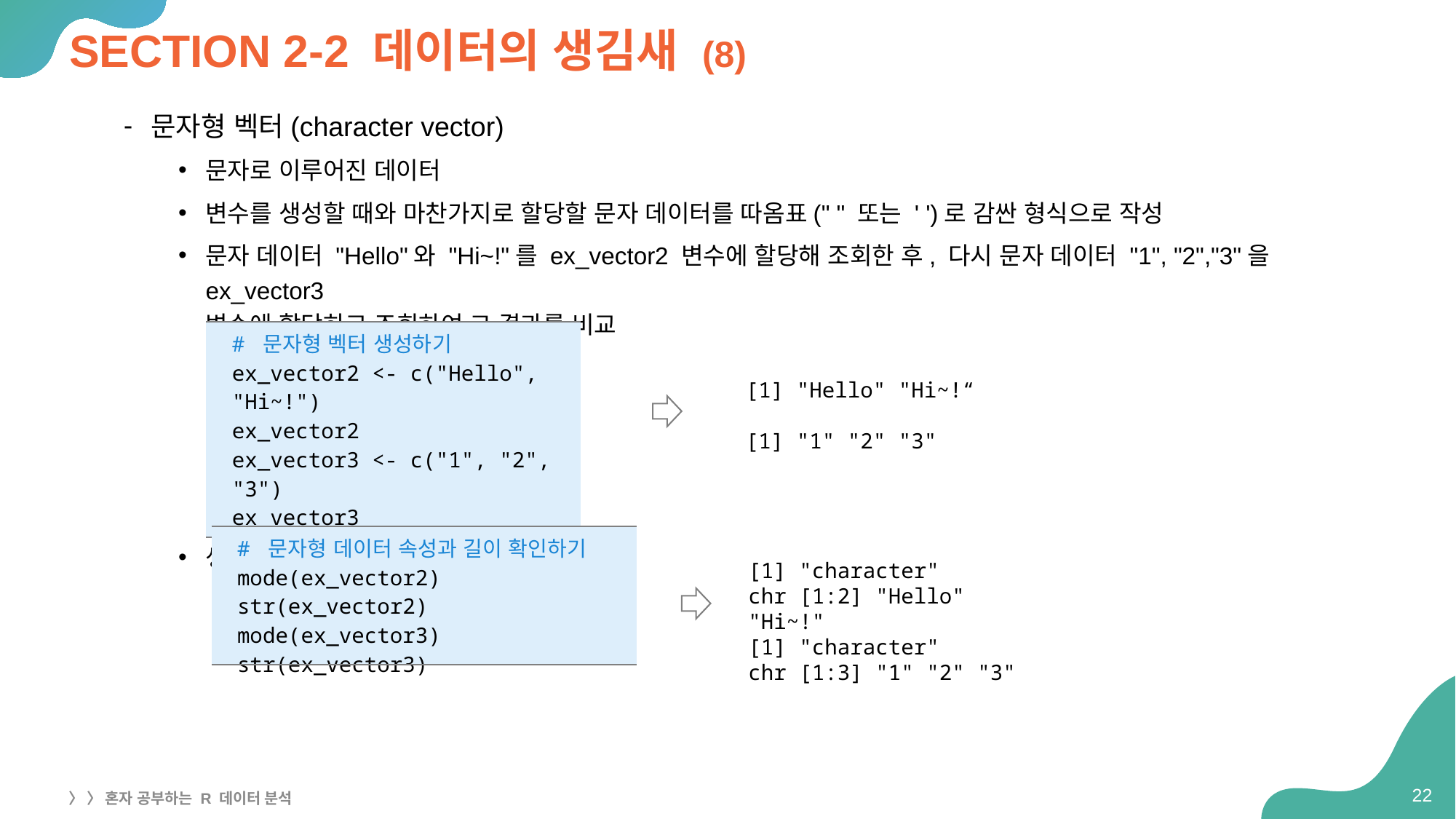

# SECTION 2-2 데이터의 생김새 (8)
문자형 벡터(character vector)
문자로 이루어진 데이터
변수를 생성할 때와 마찬가지로 할당할 문자 데이터를 따옴표(" " 또는 ' ')로 감싼 형식으로 작성
문자 데이터 "Hello"와 "Hi~!"를 ex_vector2 변수에 할당해 조회한 후, 다시 문자 데이터 "1", "2","3"을 ex_vector3
변수에 할당하고 조회하여 그 결과를 비교

생성한 변수 속성을 확인
| # 문자형 벡터 생성하기 ex\_vector2 <- c("Hello", "Hi~!") ex\_vector2 ex\_vector3 <- c("1", "2", "3") ex\_vector3 |
| --- |
[1] "Hello" "Hi~!“

[1] "1" "2" "3"

| # 문자형 데이터 속성과 길이 확인하기 mode(ex\_vector2) str(ex\_vector2) mode(ex\_vector3) str(ex\_vector3) |
| --- |
[1] "character"
chr [1:2] "Hello" "Hi~!"
[1] "character"
chr [1:3] "1" "2" "3"

22
〉 〉 혼자 공부하는 R 데이터 분석